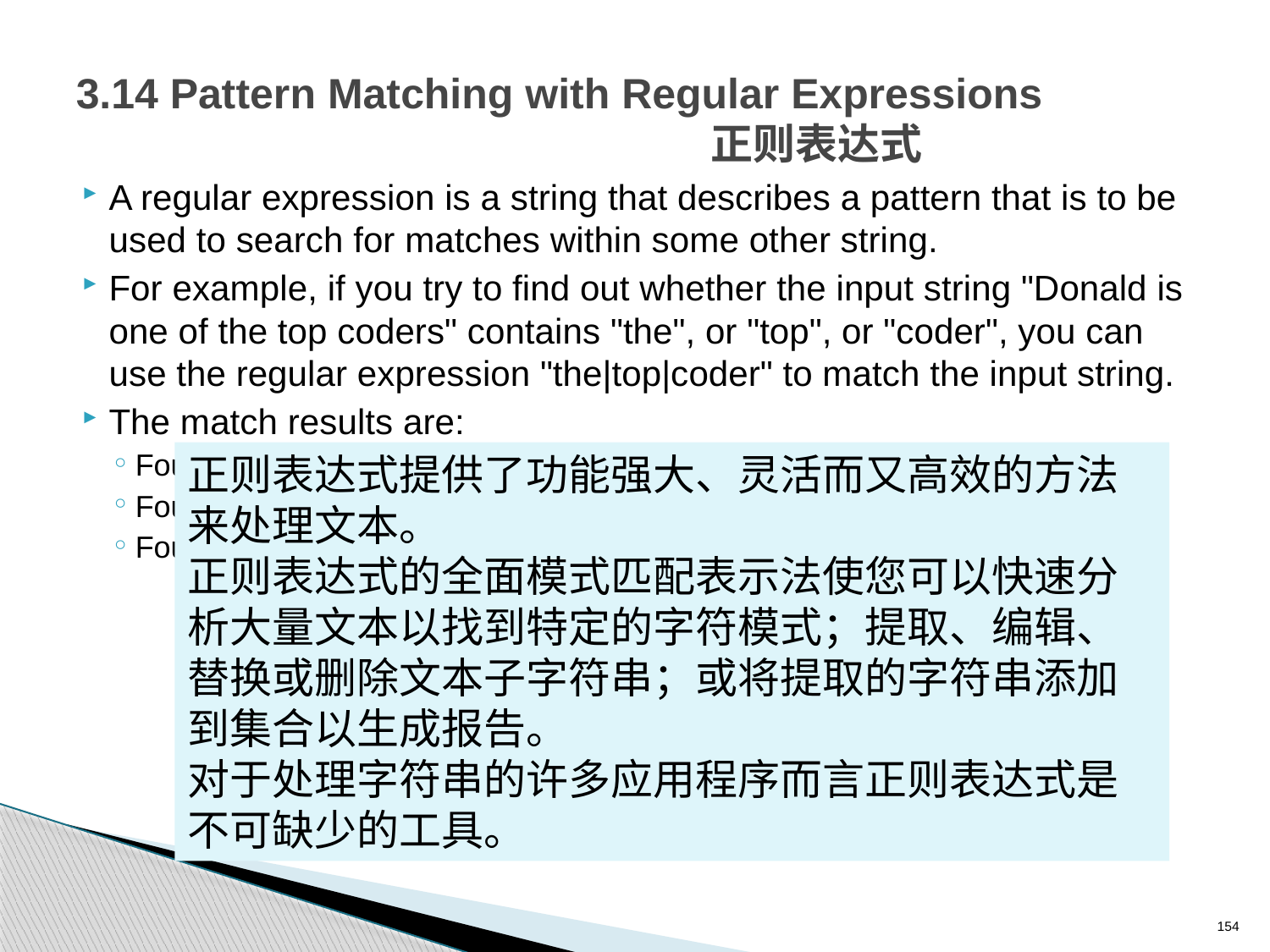

# 3.14 Pattern Matching with Regular Expressions 正则表达式
A regular expression is a string that describes a pattern that is to be used to search for matches within some other string.
For example, if you try to find out whether the input string "Donald is one of the top coders" contains "the", or "top", or "coder", you can use the regular expression "the|top|coder" to match the input string.
The match results are:
Found the text "the" starting at index 17 and ending at index 20.
Found the text "top" starting at index 21 and ending at index 24.
Found the text "coder" starting at index 24 and ending at index 29.

正则表达式提供了功能强大、灵活而又高效的方法来处理文本。
正则表达式的全面模式匹配表示法使您可以快速分析大量文本以找到特定的字符模式；提取、编辑、替换或删除文本子字符串；或将提取的字符串添加到集合以生成报告。
对于处理字符串的许多应用程序而言正则表达式是不可缺少的工具。
154